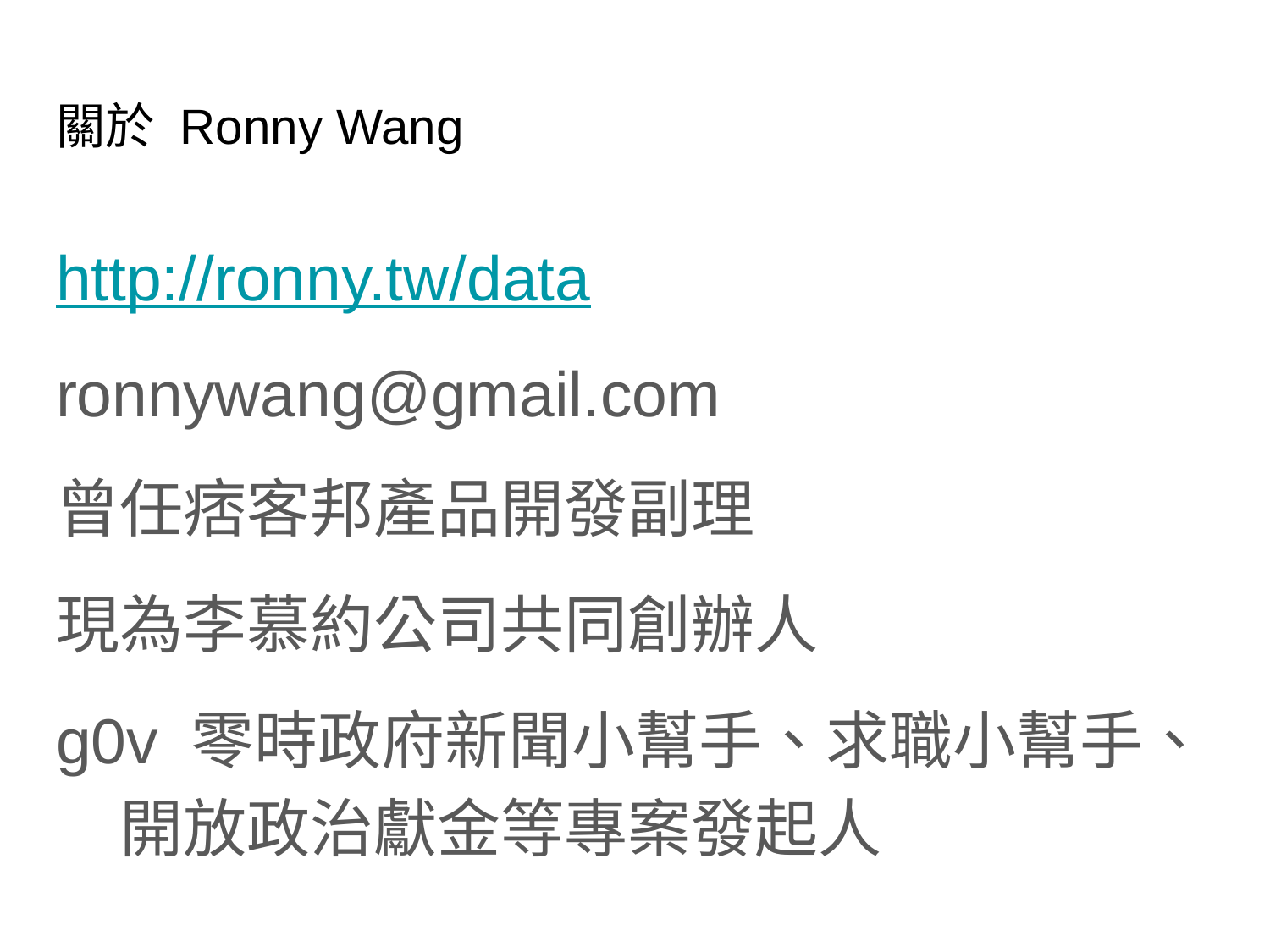

# 關於 Ronny Wang
http://ronny.tw/data
ronnywang@gmail.com
曾任痞客邦產品開發副理
現為李慕約公司共同創辦人
g0v 零時政府新聞小幫手、求職小幫手、開放政治獻金等專案發起人